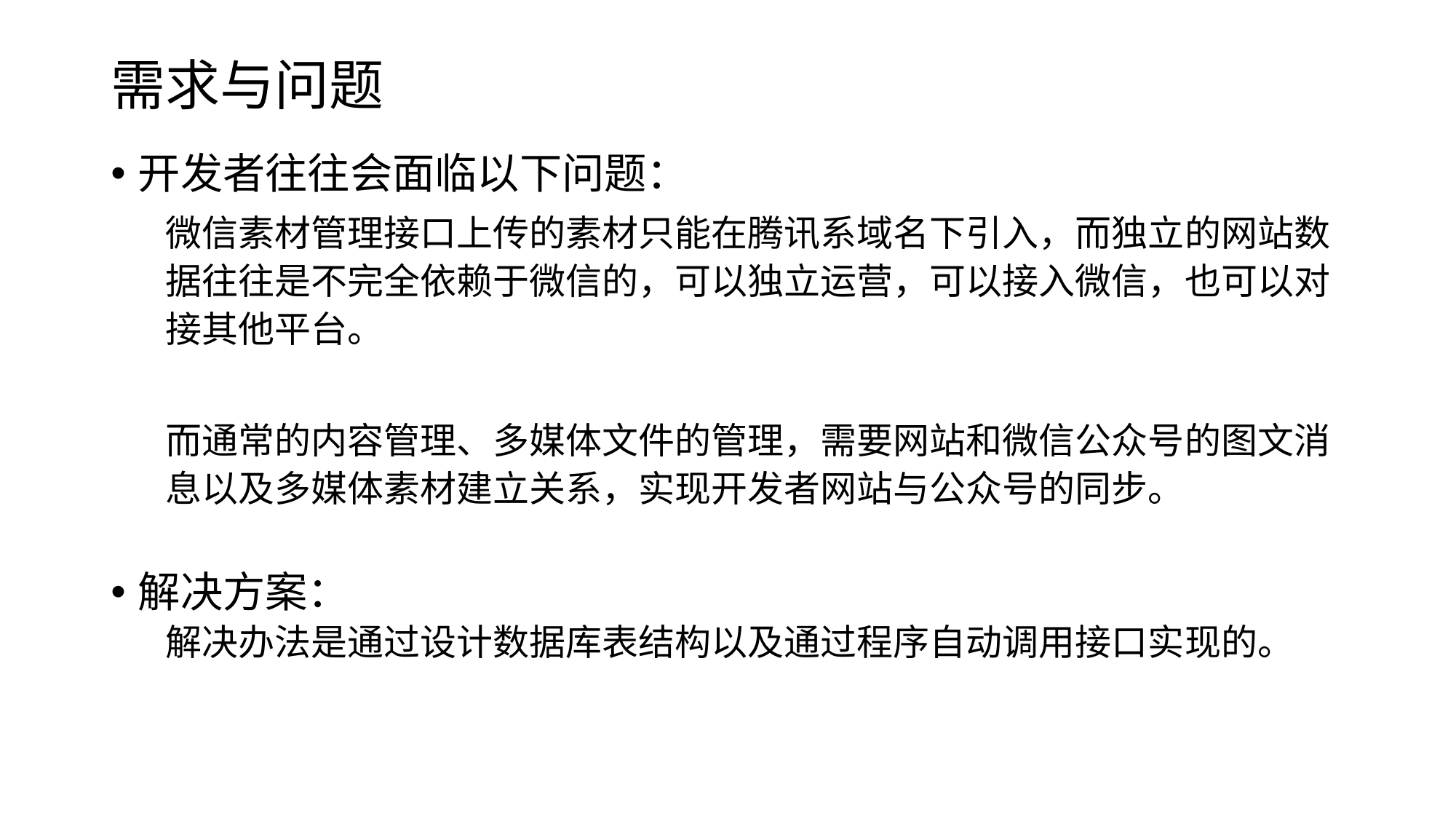

# 需求与问题
开发者往往会面临以下问题：
微信素材管理接口上传的素材只能在腾讯系域名下引入，而独立的网站数据往往是不完全依赖于微信的，可以独立运营，可以接入微信，也可以对接其他平台。

而通常的内容管理、多媒体文件的管理，需要网站和微信公众号的图文消息以及多媒体素材建立关系，实现开发者网站与公众号的同步。

解决方案：
解决办法是通过设计数据库表结构以及通过程序自动调用接口实现的。